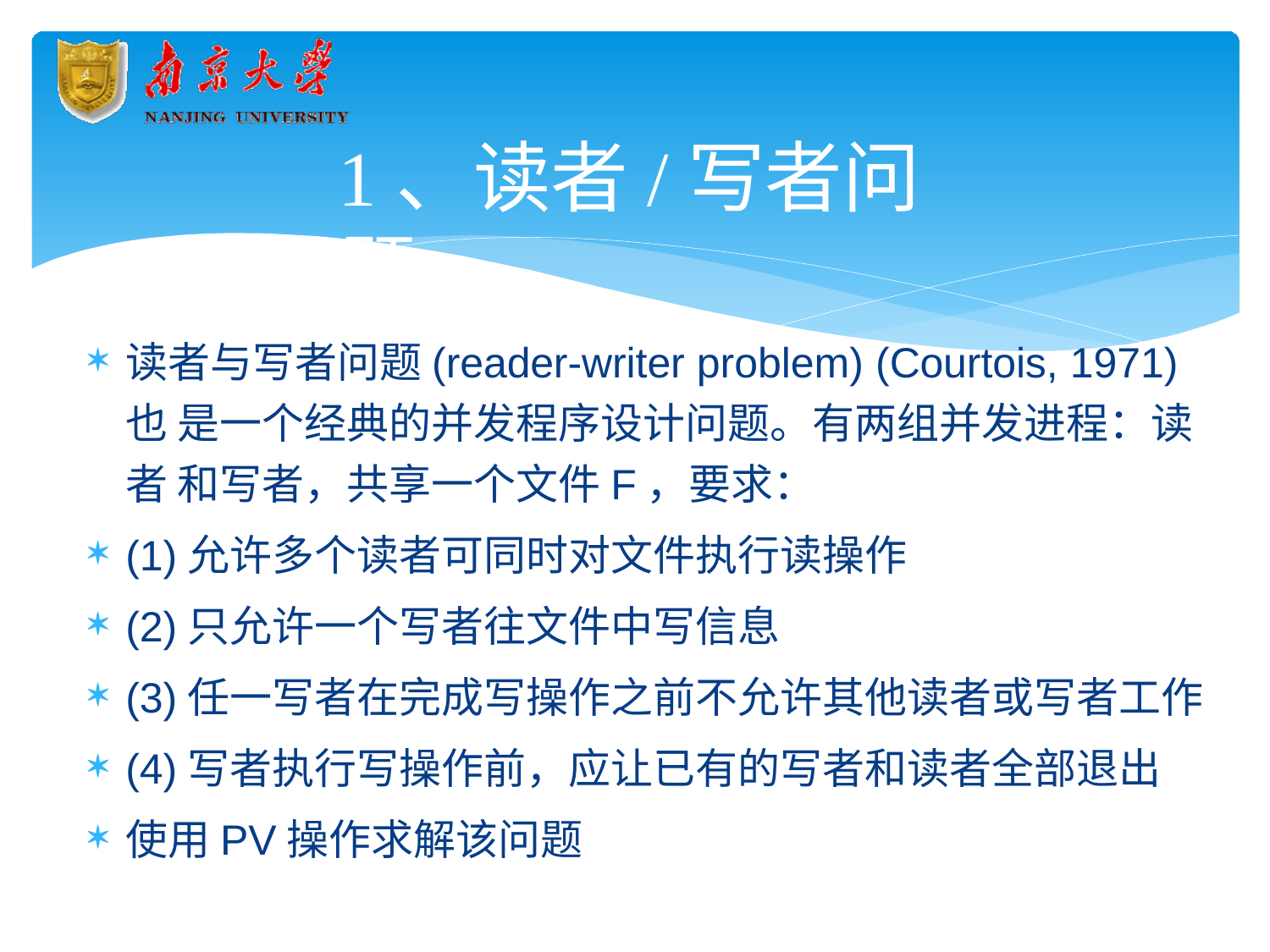

# 1、读者/写者问题
读者与写者问题(reader-writer problem) (Courtois, 1971)也 是一个经典的并发程序设计问题。有两组并发进程：读者 和写者，共享一个文件F，要求：
(1)允许多个读者可同时对文件执行读操作
(2)只允许一个写者往文件中写信息
(3)任一写者在完成写操作之前不允许其他读者或写者工作
(4)写者执行写操作前，应让已有的写者和读者全部退出
使用PV操作求解该问题